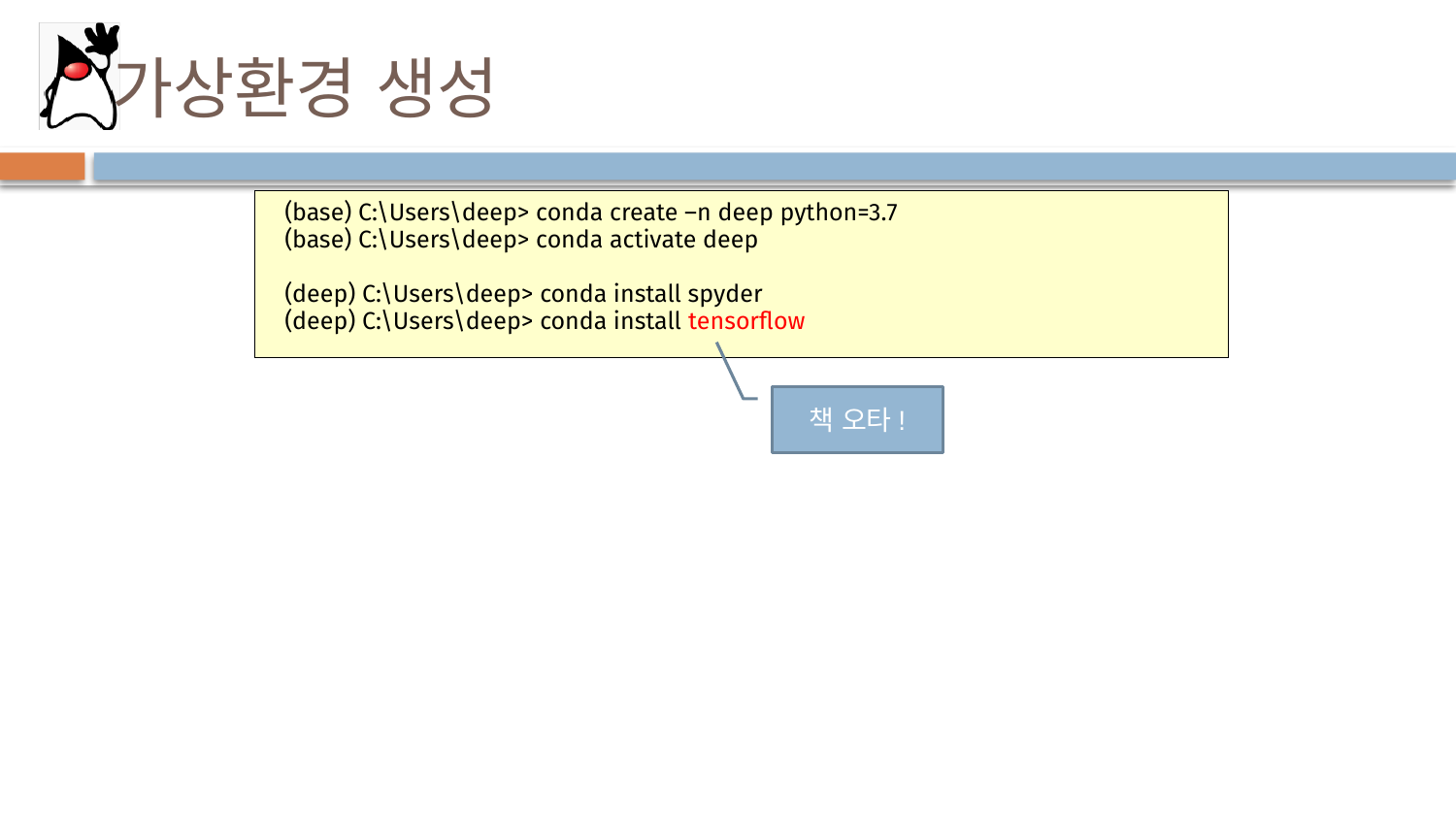

# 가상환경 생성
(base) C:\Users\deep> conda create –n deep python=3.7
(base) C:\Users\deep> conda activate deep

(deep) C:\Users\deep> conda install spyder
(deep) C:\Users\deep> conda install tensorflow
책 오타!